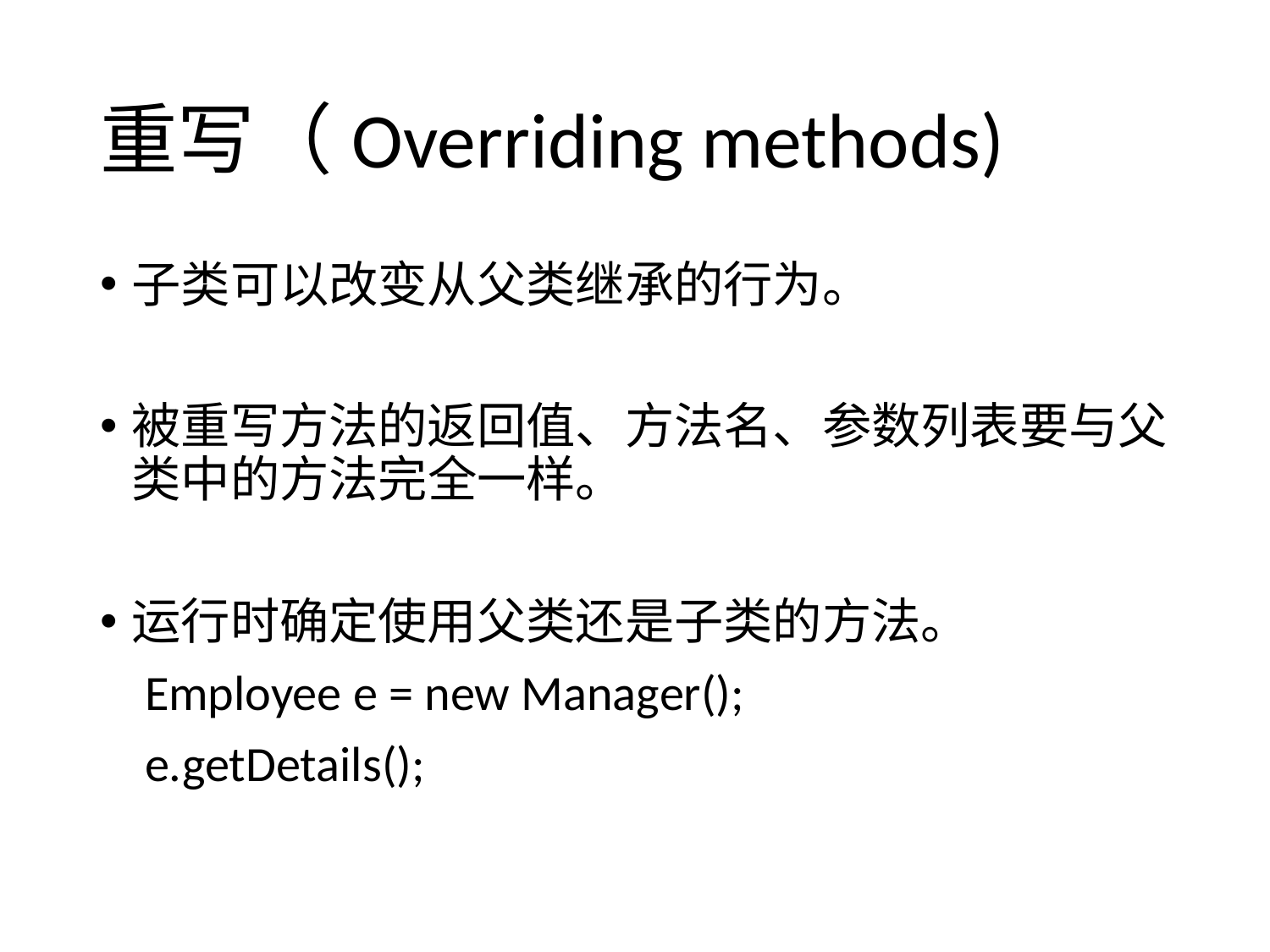

# 重写（Overriding methods)
子类可以改变从父类继承的行为。

被重写方法的返回值、方法名、参数列表要与父类中的方法完全一样。

运行时确定使用父类还是子类的方法。
    Employee e = new Manager();
    e.getDetails();